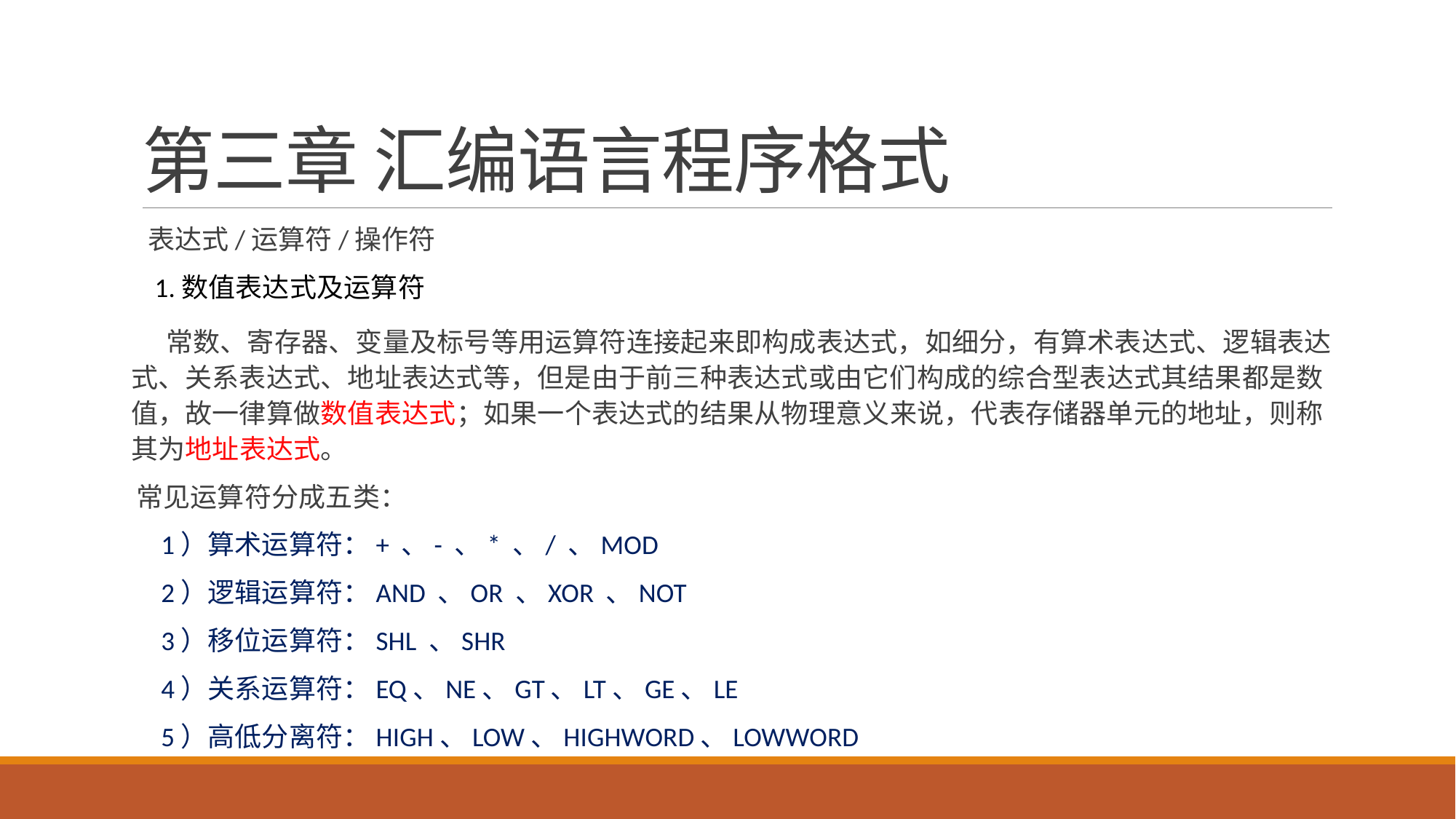

# 第三章 汇编语言程序格式
 表达式/运算符/操作符
   1.数值表达式及运算符
    常数、寄存器、变量及标号等用运算符连接起来即构成表达式，如细分，有算术表达式、逻辑表达式、关系表达式、地址表达式等，但是由于前三种表达式或由它们构成的综合型表达式其结果都是数值，故一律算做数值表达式；如果一个表达式的结果从物理意义来说，代表存储器单元的地址，则称其为地址表达式。
常见运算符分成五类：
    1）算术运算符：+ 、- 、* 、/ 、MOD
    2）逻辑运算符：AND 、OR 、XOR 、NOT
    3）移位运算符：SHL 、SHR
    4）关系运算符：EQ、NE、GT、LT、GE、LE
    5）高低分离符：HIGH、LOW、HIGHWORD、LOWWORD